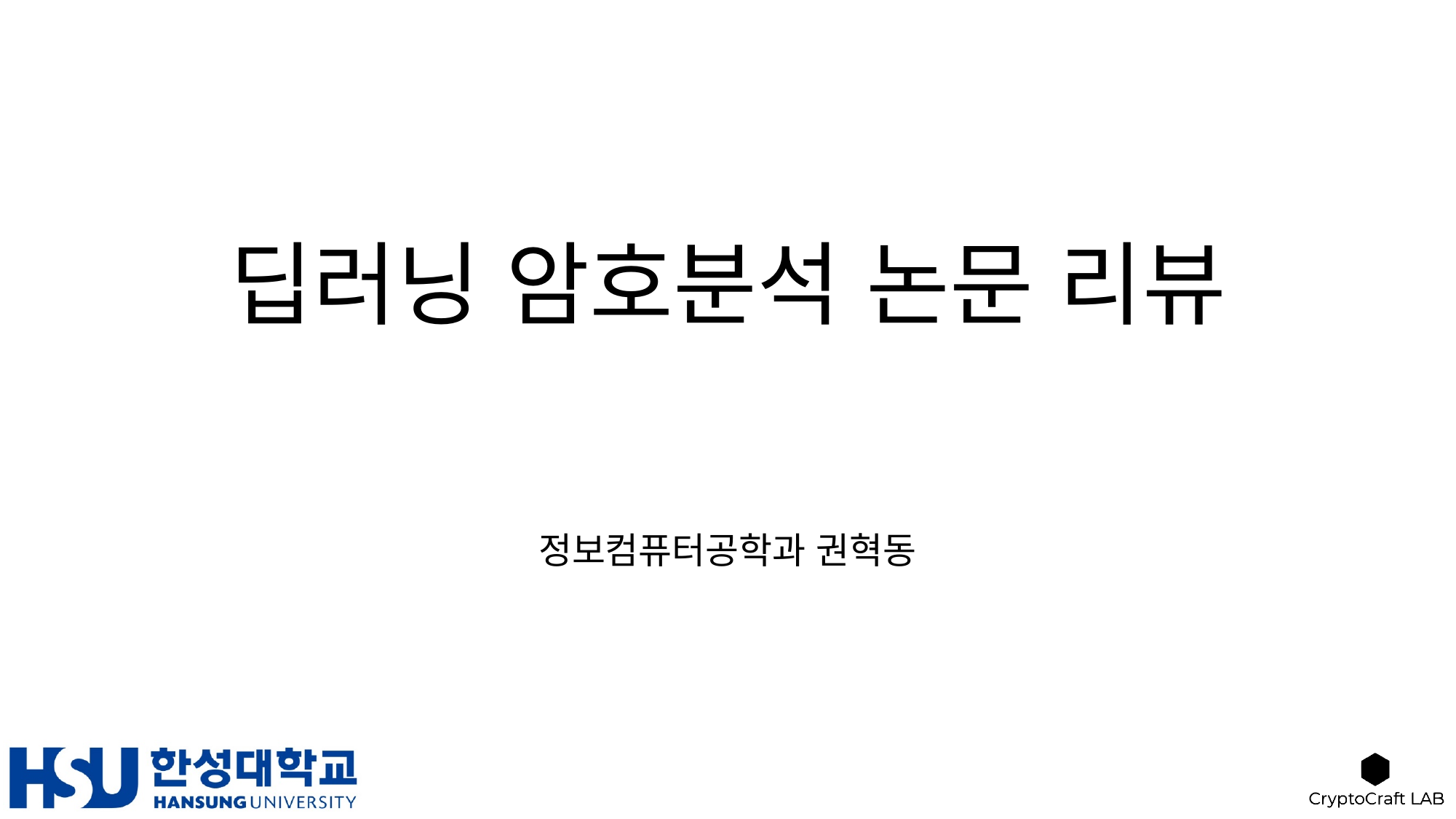

# 딥러닝 암호분석 논문 리뷰
정보컴퓨터공학과 권혁동